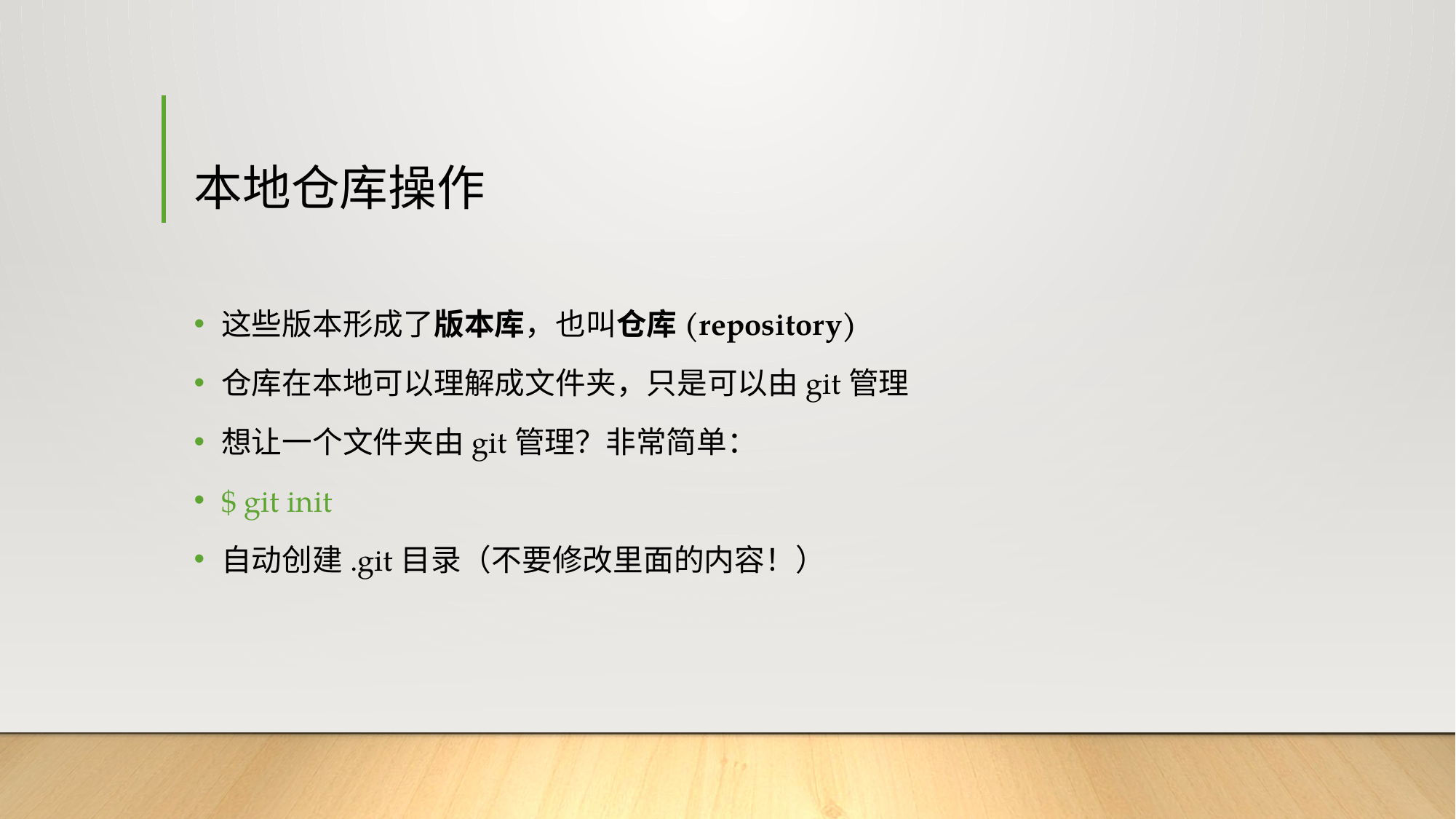

# 本地仓库操作

这些版本形成了版本库，也叫仓库(repository)
仓库在本地可以理解成文件夹，只是可以由git管理
想让一个文件夹由git管理？非常简单：
$ git init
自动创建.git目录（不要修改里面的内容！）